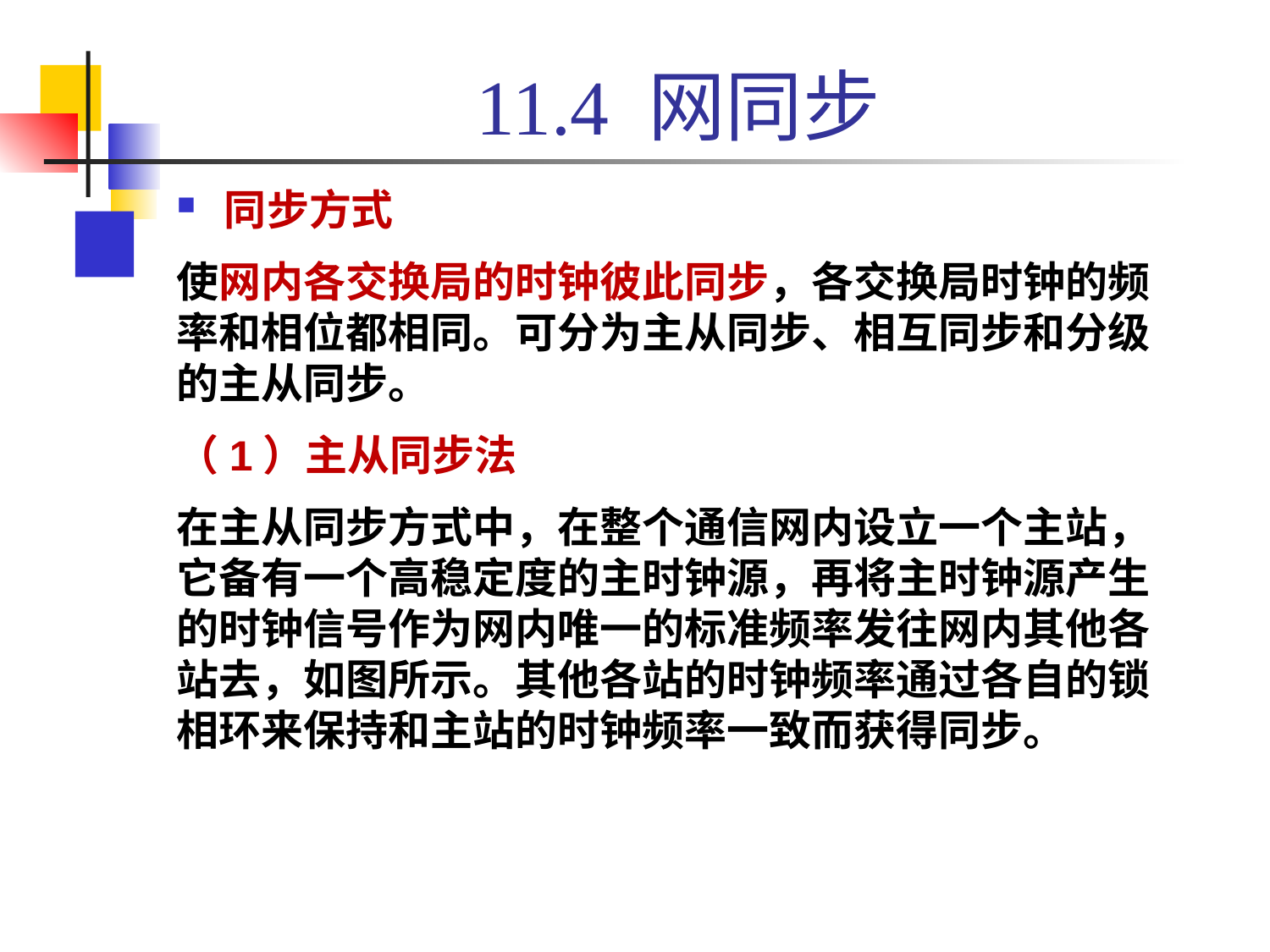

11.4 网同步
同步方式
使网内各交换局的时钟彼此同步，各交换局时钟的频率和相位都相同。可分为主从同步、相互同步和分级的主从同步。
（1）主从同步法
在主从同步方式中，在整个通信网内设立一个主站，它备有一个高稳定度的主时钟源，再将主时钟源产生的时钟信号作为网内唯一的标准频率发往网内其他各站去，如图所示。其他各站的时钟频率通过各自的锁相环来保持和主站的时钟频率一致而获得同步。